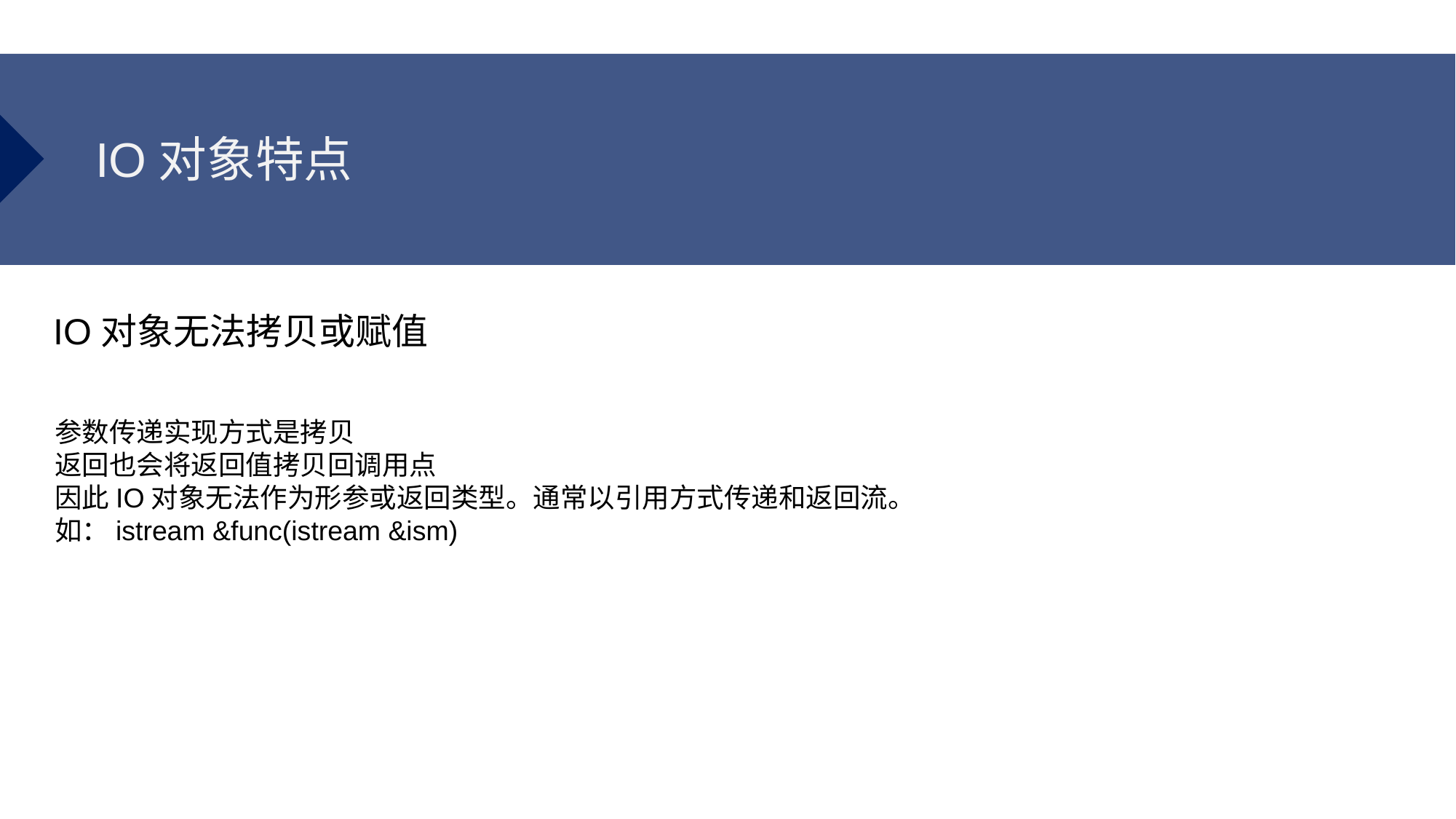

IO对象特点

IO对象无法拷贝或赋值
参数传递实现方式是拷贝
返回也会将返回值拷贝回调用点
因此IO对象无法作为形参或返回类型。通常以引用方式传递和返回流。
如：istream &func(istream &ism)